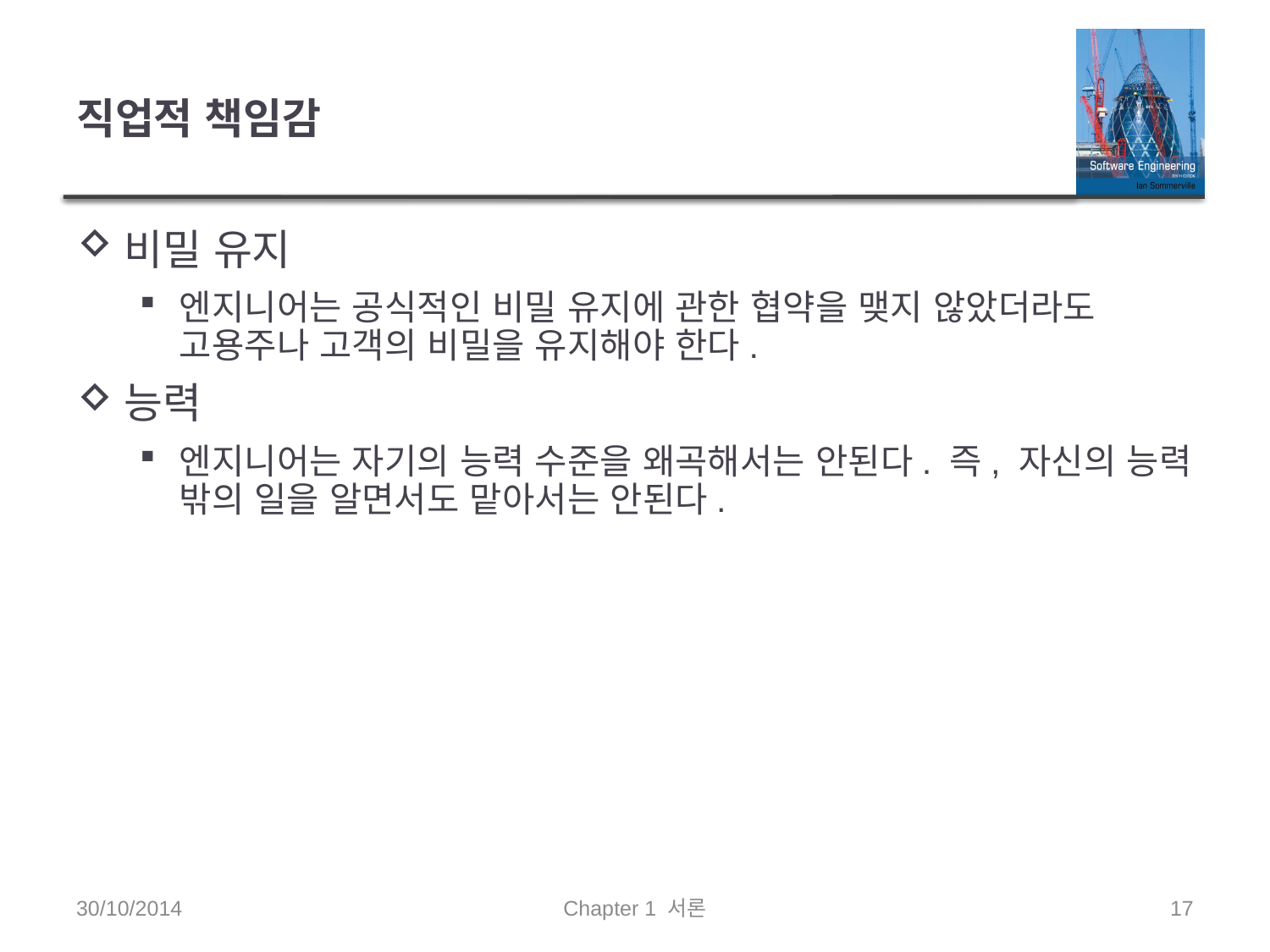

# 직업적 책임감
비밀 유지
엔지니어는 공식적인 비밀 유지에 관한 협약을 맺지 않았더라도 고용주나 고객의 비밀을 유지해야 한다.
능력
엔지니어는 자기의 능력 수준을 왜곡해서는 안된다. 즉, 자신의 능력 밖의 일을 알면서도 맡아서는 안된다.

30/10/2014
Chapter 1 서론
17